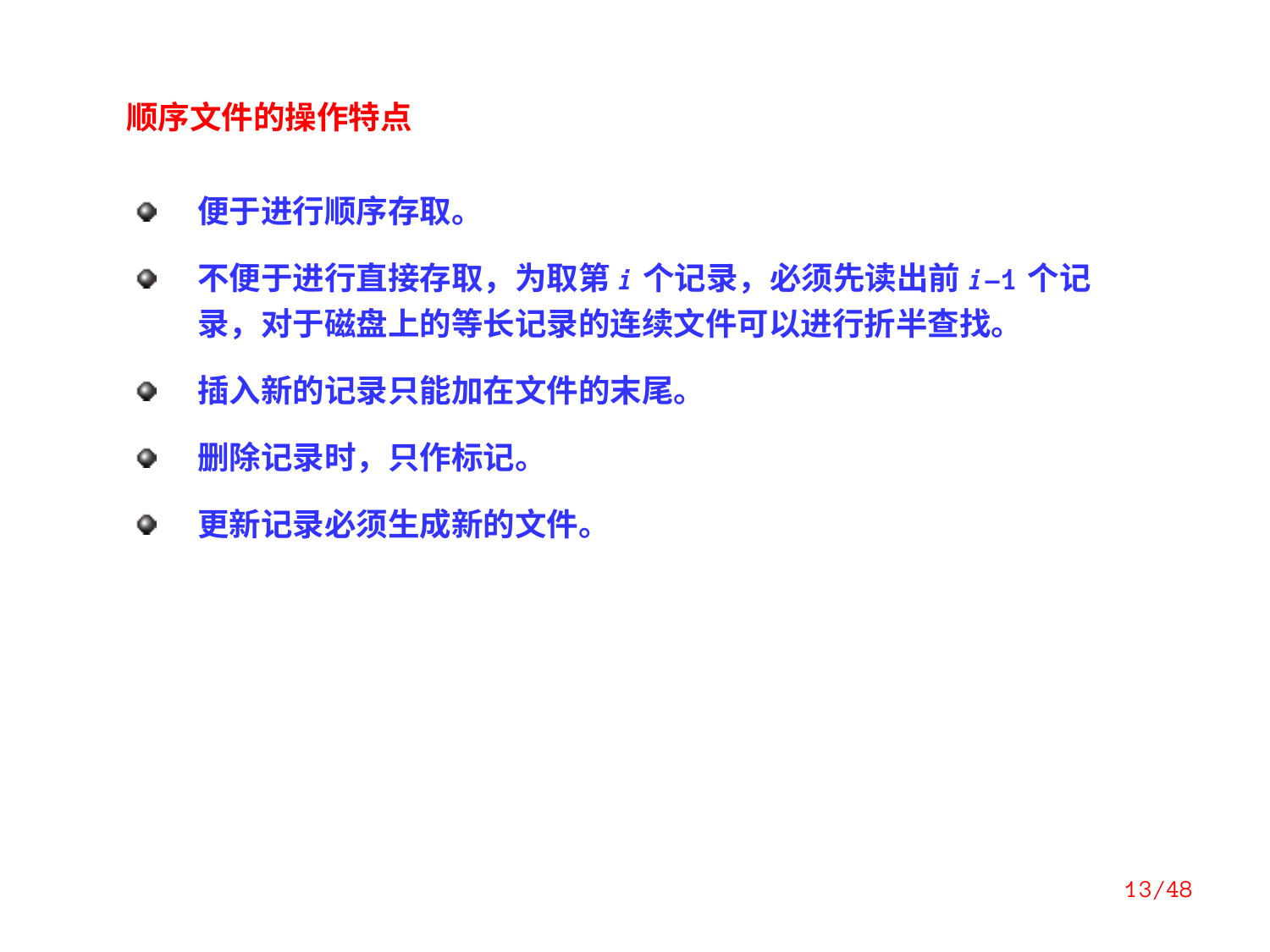

顺序文件的操作特点
便于进行顺序存取。
不便于进行直接存取，为取第i个记录，必须先读出前i-1个记录，对于磁盘上的等长记录的连续文件可以进行折半查找。
插入新的记录只能加在文件的末尾。
删除记录时，只作标记。
更新记录必须生成新的文件。
13/48